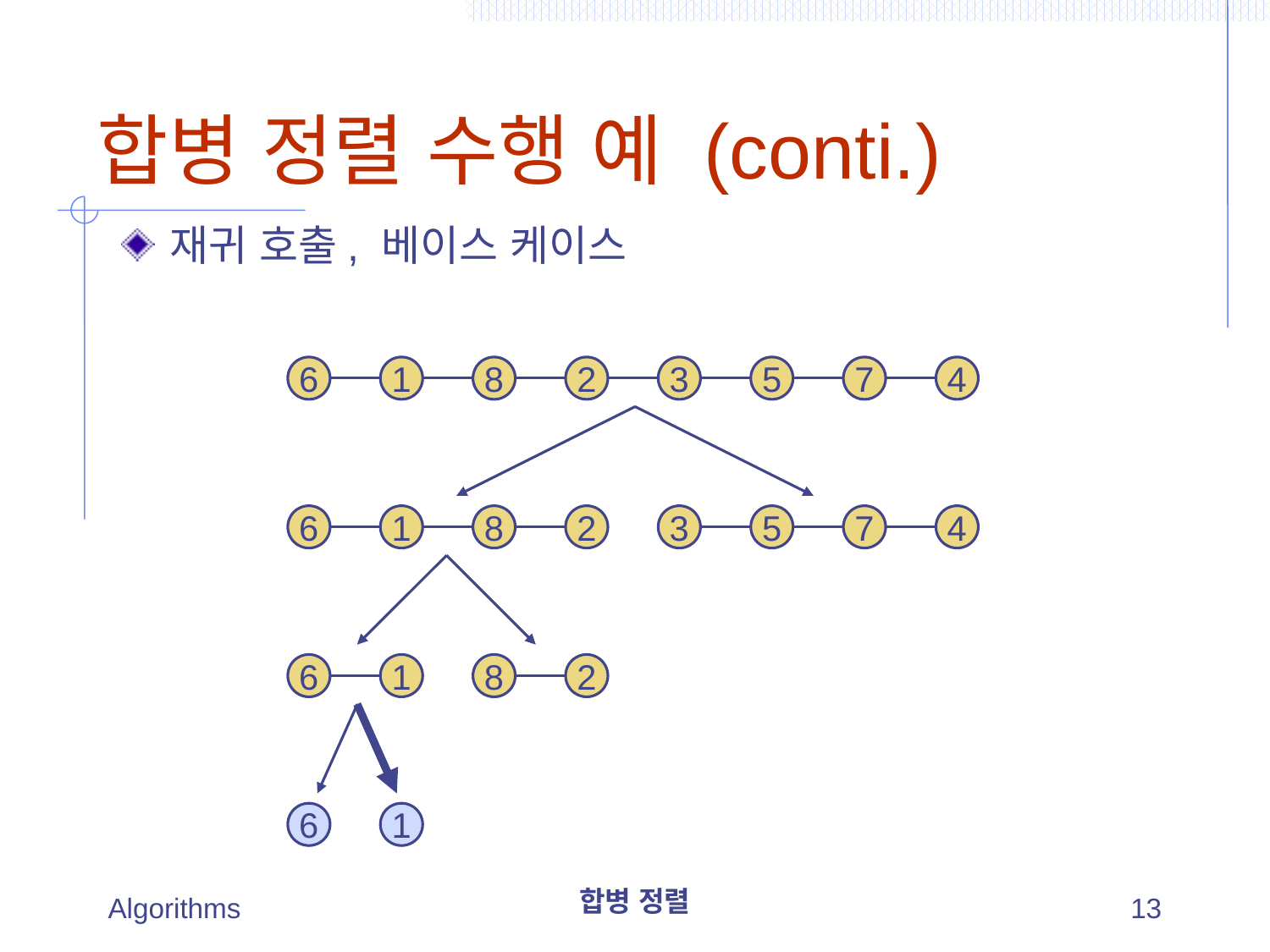

# 합병 정렬 수행 예 (conti.)
재귀 호출, 베이스 케이스
6
1
8
2
3
5
7
4
6
1
8
2
3
5
7
4
6
1
8
2
6
1
Algorithms
합병 정렬
13